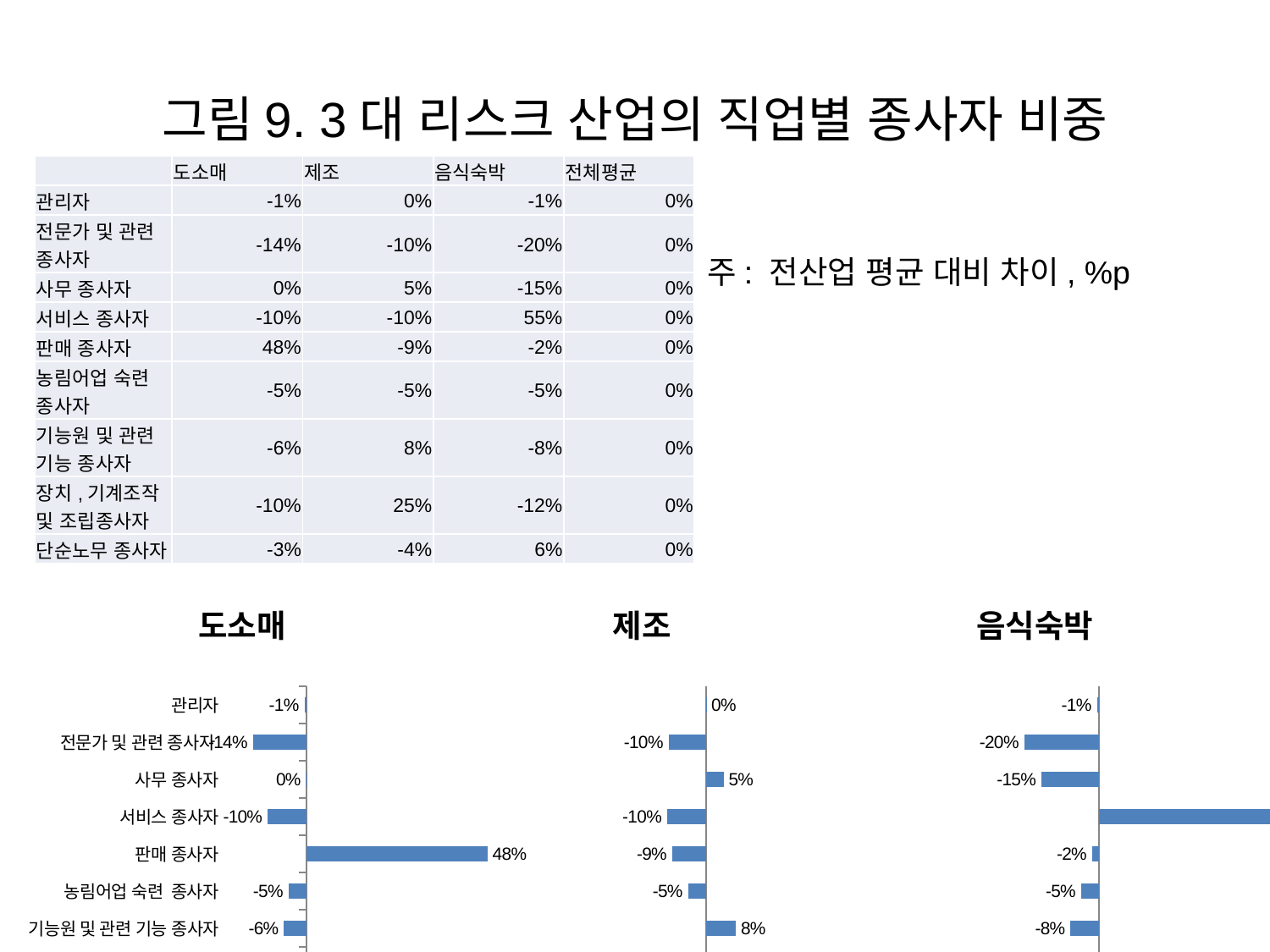

# 그림9. 3대 리스크 산업의 직업별 종사자 비중
|  | 도소매 | 제조 | 음식숙박 | 전체평균 |
| --- | --- | --- | --- | --- |
| 관리자 | -1% | 0% | -1% | 0% |
| 전문가 및 관련 종사자 | -14% | -10% | -20% | 0% |
| 사무 종사자 | 0% | 5% | -15% | 0% |
| 서비스 종사자 | -10% | -10% | 55% | 0% |
| 판매 종사자 | 48% | -9% | -2% | 0% |
| 농림어업 숙련  종사자 | -5% | -5% | -5% | 0% |
| 기능원 및 관련 기능 종사자 | -6% | 8% | -8% | 0% |
| 장치,기계조작 및 조립종사자 | -10% | 25% | -12% | 0% |
| 단순노무 종사자 | -3% | -4% | 6% | 0% |
주: 전산업 평균 대비 차이, %p

### Chart:

| Category | 도소매 |
|---|---|
| 관리자 | -0.005168707806383913 |
| 전문가 및 관련 종사자  | -0.14230192474671044 |
| 사무 종사자 | -0.0006768196145711391 |
| 서비스 종사자 | -0.10289089257375958 |
| 판매 종사자 | 0.48267224074420345 |
| 농림어업 숙련  종사자 | -0.047563862941326536 |
| 기능원 및 관련 기능 종사자 | -0.05963591587021547 |
| 장치,기계조작 및 조립종사자 | -0.09556429121839397 |
| 단순노무 종사자 | -0.02886982597284235 |

### Chart:

| Category | 제조 |
|---|---|
| 관리자 | 0.00105978959617083 |
| 전문가 및 관련 종사자  | -0.09944309831474707 |
| 사무 종사자 | 0.04732569514987964 |
| 서비스 종사자 | -0.10354778099616148 |
| 판매 종사자 | -0.0900264462836331 |
| 농림어업 숙련  종사자 | -0.047582254330725805 |
| 기능원 및 관련 기능 종사자 | 0.07978689355747147 |
| 장치,기계조작 및 조립종사자 | 0.25493316940787075 |
| 단순노무 종사자 | -0.04250596778612521 |

### Chart:

| Category | 음식숙박 |
|---|---|
| 관리자 | -0.005154138058627295 |
| 전문가 및 관련 종사자  | -0.1988713603154552 |
| 사무 종사자 | -0.15271913818585434 |
| 서비스 종사자 | 0.5533729021774899 |
| 판매 종사자 | -0.017858170894065592 |
| 농림어업 숙련  종사자 | -0.04736649200990451 |
| 기능원 및 관련 기능 종사자 | -0.07567859612687408 |
| 장치,기계조작 및 조립종사자 | -0.1156317382509569 |
| 단순노무 종사자 | 0.05990673166424795 |